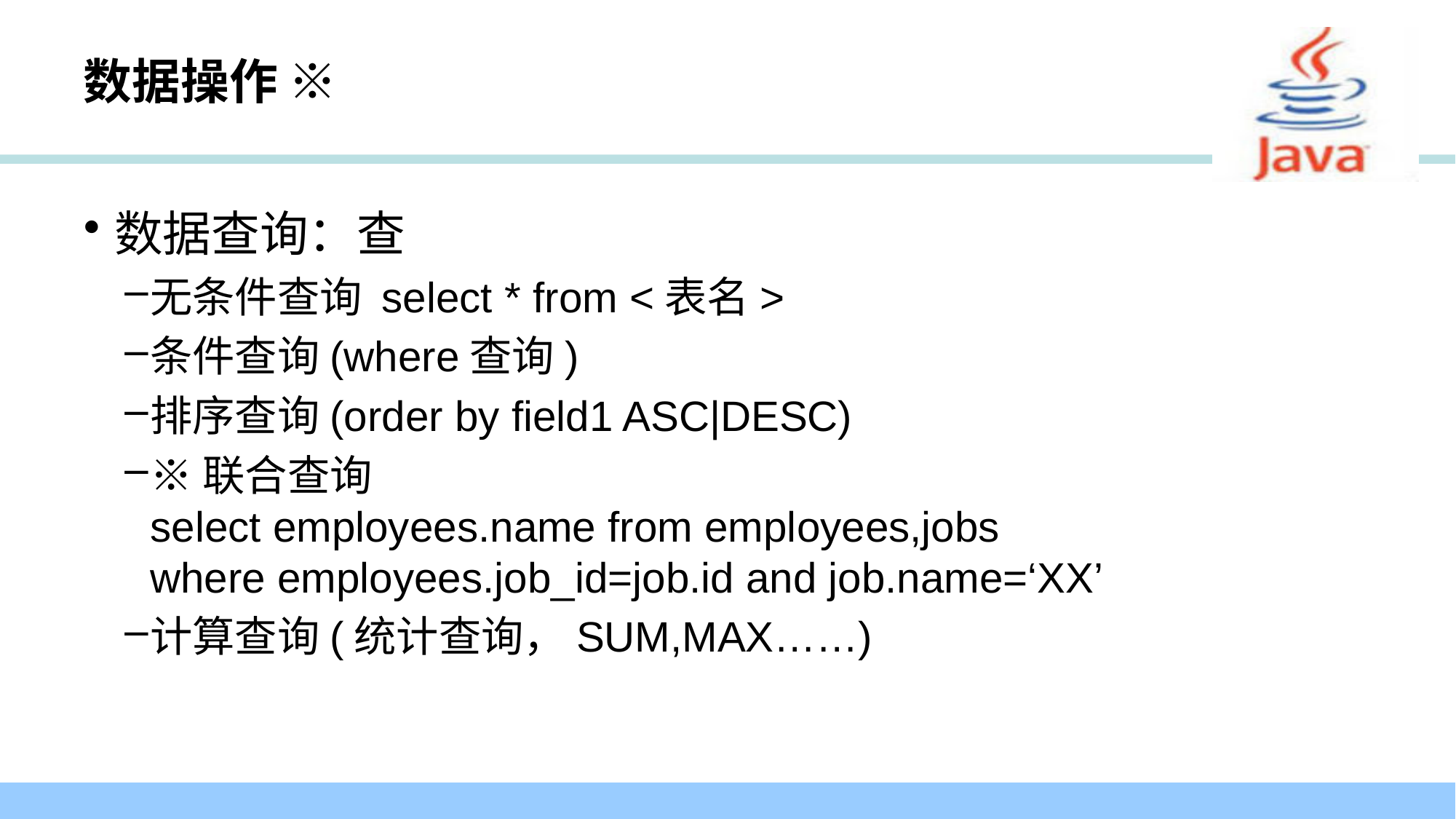

# 数据操作 ※
数据查询：查
无条件查询 select * from <表名>
条件查询(where查询)
排序查询(order by field1 ASC|DESC)
※联合查询
select employees.name from employees,jobs
where employees.job_id=job.id and job.name=‘XX’
计算查询(统计查询，SUM,MAX……)